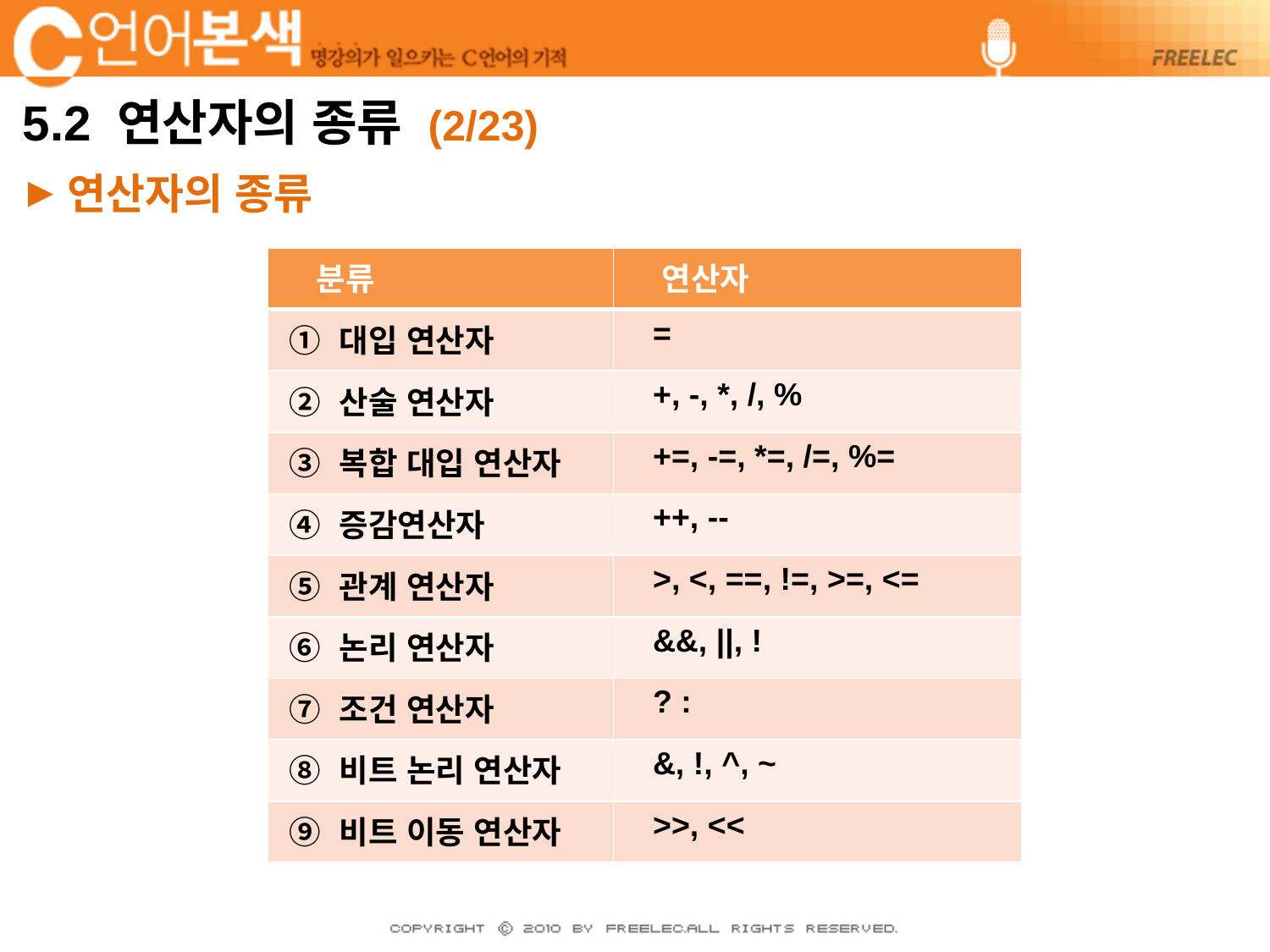

# 5.2 연산자의 종류 (2/23)
연산자의 종류

| 분류 | 연산자 |
| --- | --- |
| ① 대입 연산자 | = |
| ② 산술 연산자 | +, -, \*, /, % |
| ③ 복합 대입 연산자 | +=, -=, \*=, /=, %= |
| ④ 증감연산자 | ++, -- |
| ⑤ 관계 연산자 | >, <, ==, !=, >=, <= |
| ⑥ 논리 연산자 | &&, ||, ! |
| ⑦ 조건 연산자 | ? : |
| ⑧ 비트 논리 연산자 | &, !, ^, ~ |
| ⑨ 비트 이동 연산자 | >>, << |